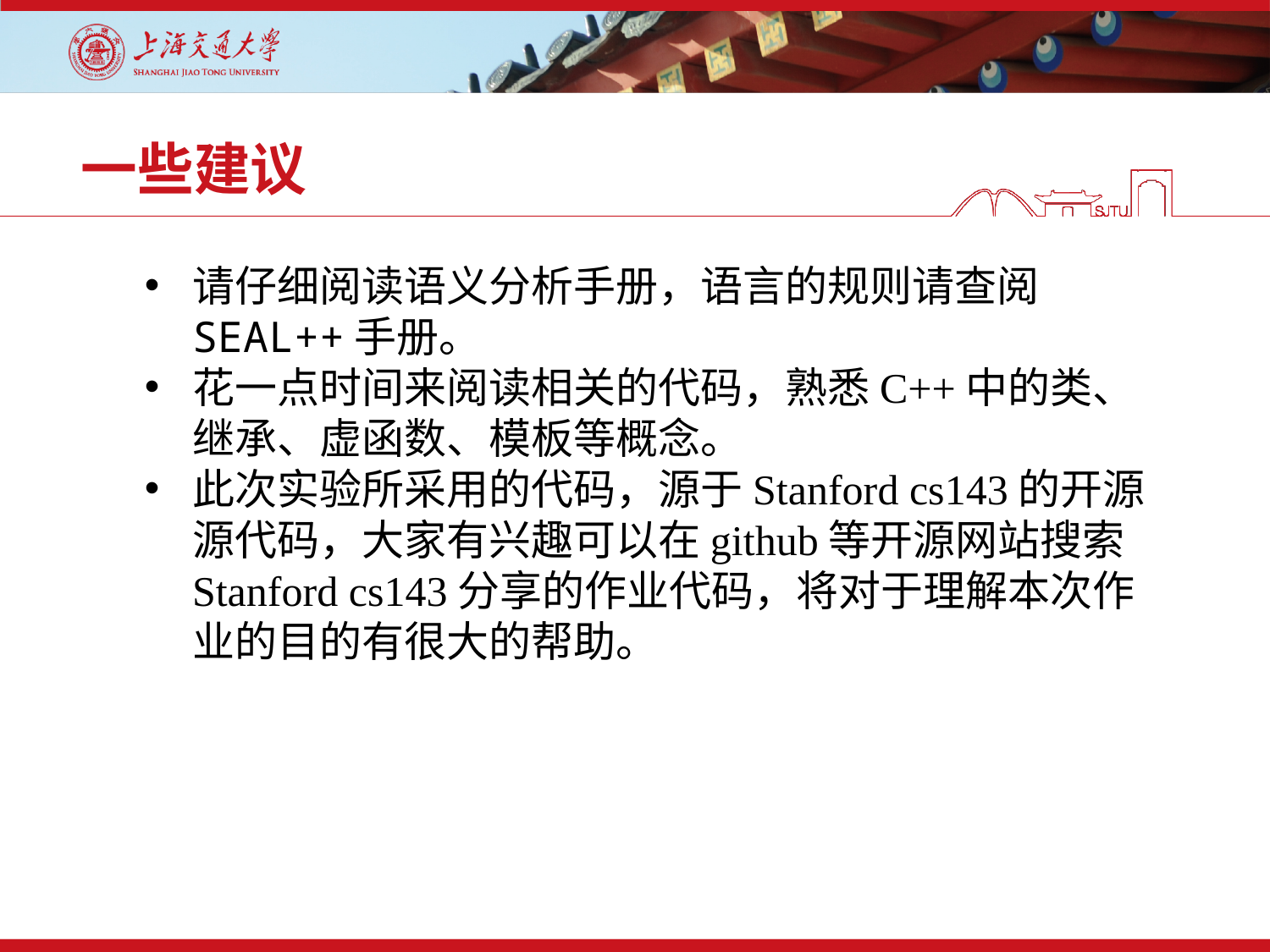

# 一些建议
请仔细阅读语义分析手册，语言的规则请查阅SEAL++手册。
花一点时间来阅读相关的代码，熟悉C++中的类、继承、虚函数、模板等概念。
此次实验所采用的代码，源于Stanford cs143的开源源代码，大家有兴趣可以在github等开源网站搜索Stanford cs143分享的作业代码，将对于理解本次作业的目的有很大的帮助。